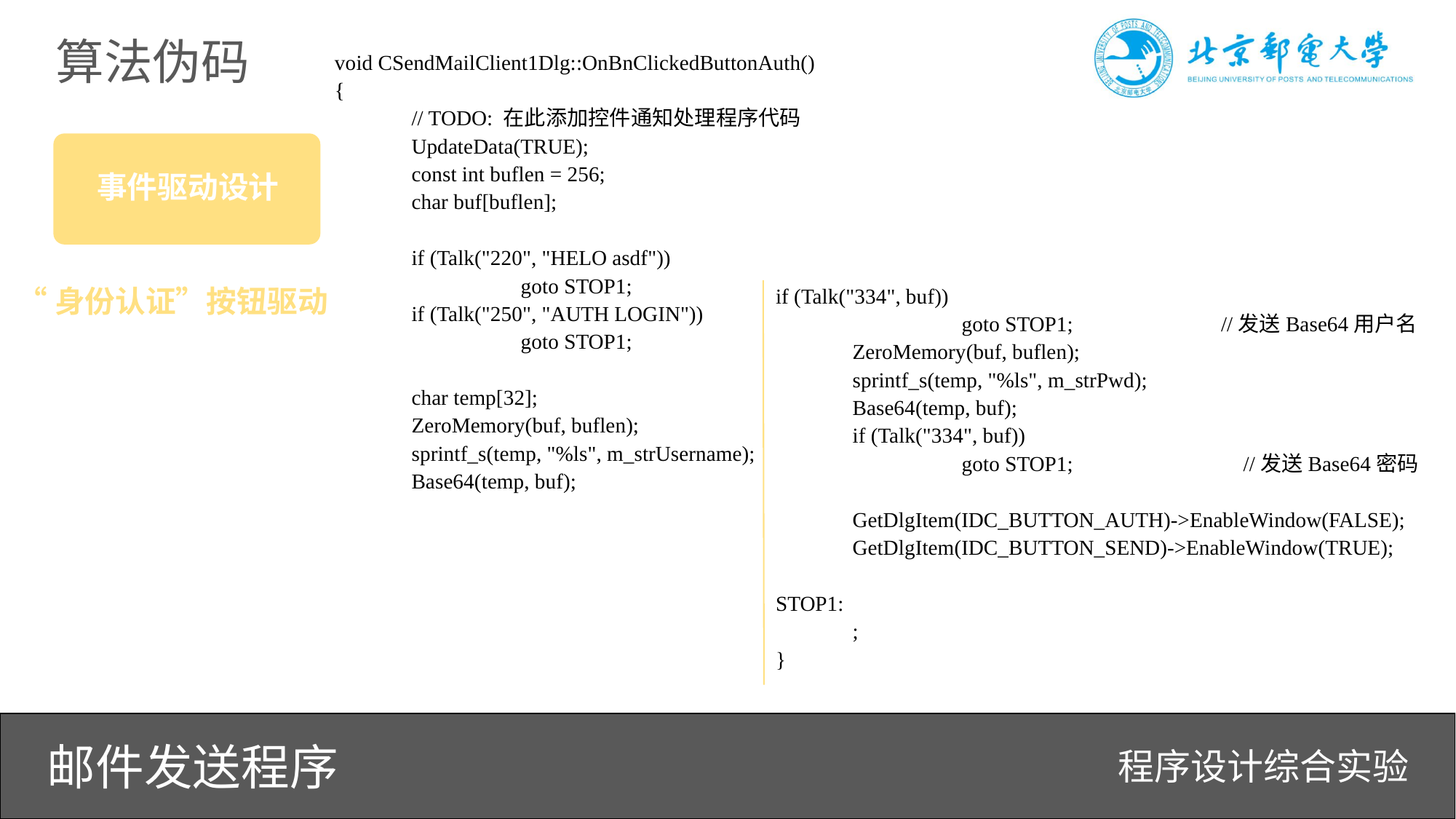

void CSendMailClient1Dlg::OnBnClickedButtonAuth()
{
	// TODO: 在此添加控件通知处理程序代码
	UpdateData(TRUE);
	const int buflen = 256;
	char buf[buflen];

	if (Talk("220", "HELO asdf"))
		goto STOP1;
	if (Talk("250", "AUTH LOGIN"))
		goto STOP1;

	char temp[32];
	ZeroMemory(buf, buflen);
	sprintf_s(temp, "%ls", m_strUsername);
	Base64(temp, buf);

事件驱动设计
“身份认证”按钮驱动
if (Talk("334", buf))
		goto STOP1;                            //发送Base64用户名
	ZeroMemory(buf, buflen);
	sprintf_s(temp, "%ls", m_strPwd);
	Base64(temp, buf);
	if (Talk("334", buf))
		goto STOP1; 	            //发送Base64密码

	GetDlgItem(IDC_BUTTON_AUTH)->EnableWindow(FALSE);
	GetDlgItem(IDC_BUTTON_SEND)->EnableWindow(TRUE);

STOP1:
	;
}